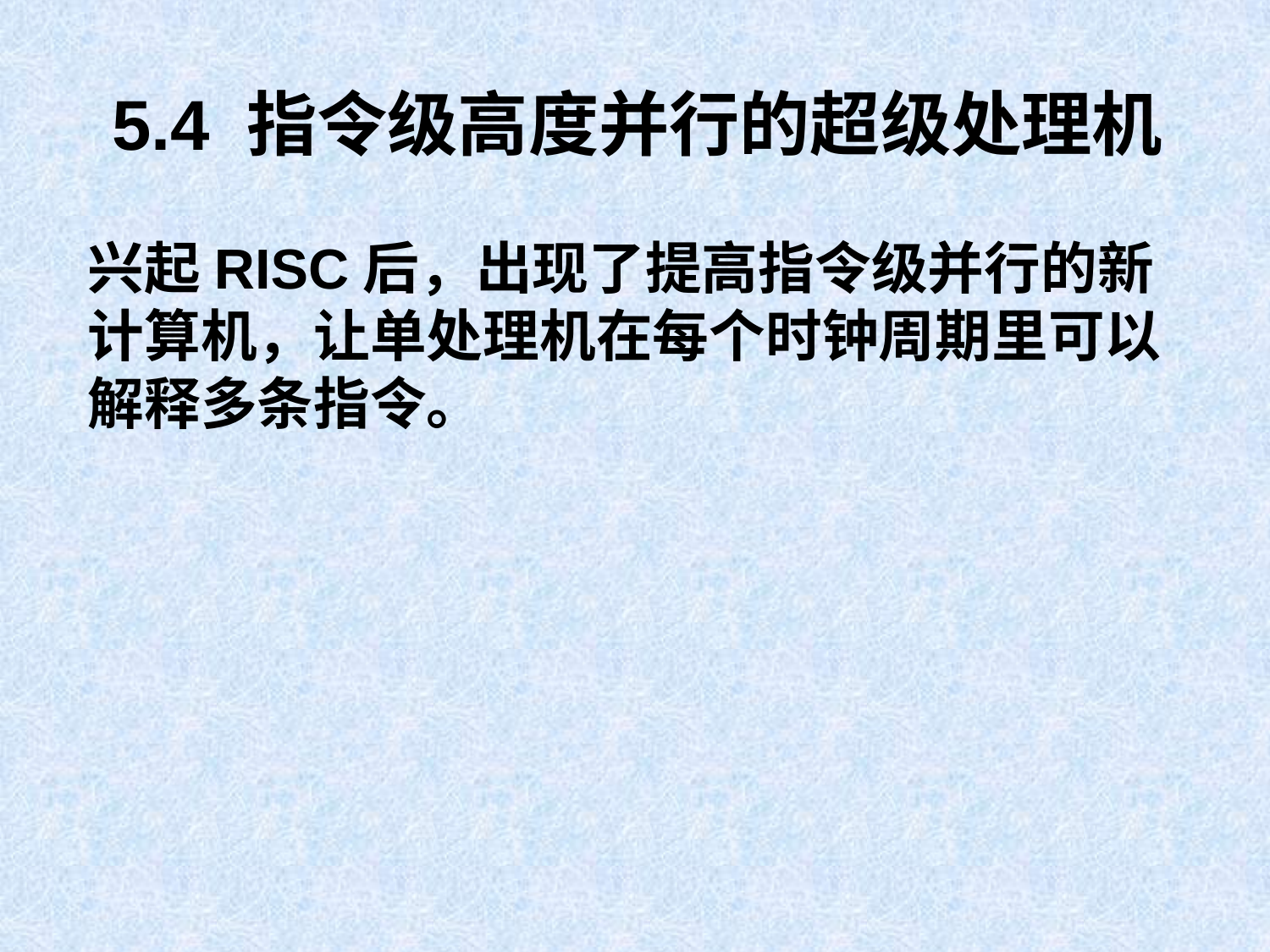

# 5.4 指令级高度并行的超级处理机
兴起RISC后，出现了提高指令级并行的新计算机，让单处理机在每个时钟周期里可以解释多条指令。